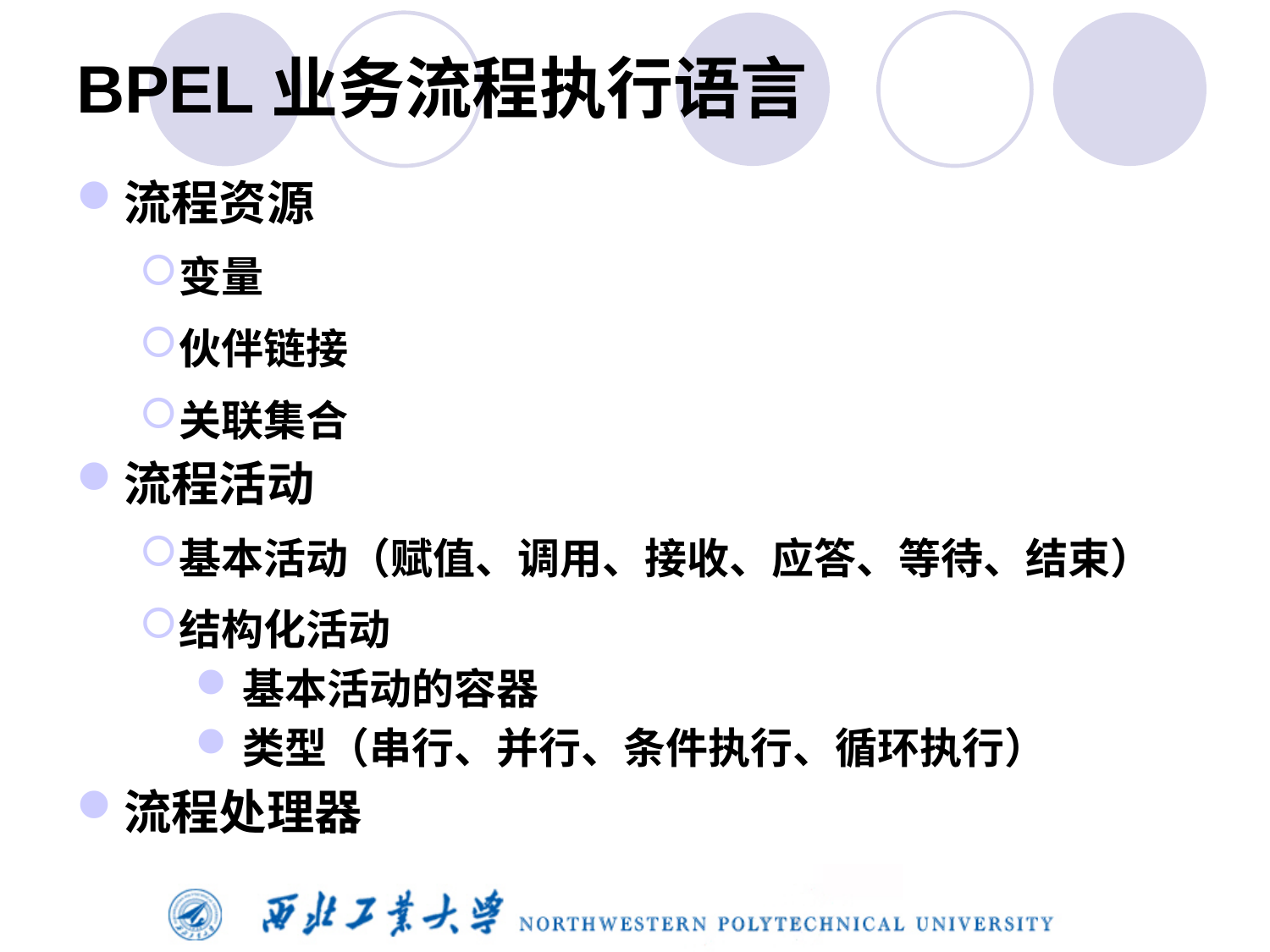

# BPEL业务流程执行语言
流程资源
变量
伙伴链接
关联集合
流程活动
基本活动（赋值、调用、接收、应答、等待、结束）
结构化活动
基本活动的容器
类型（串行、并行、条件执行、循环执行）
流程处理器